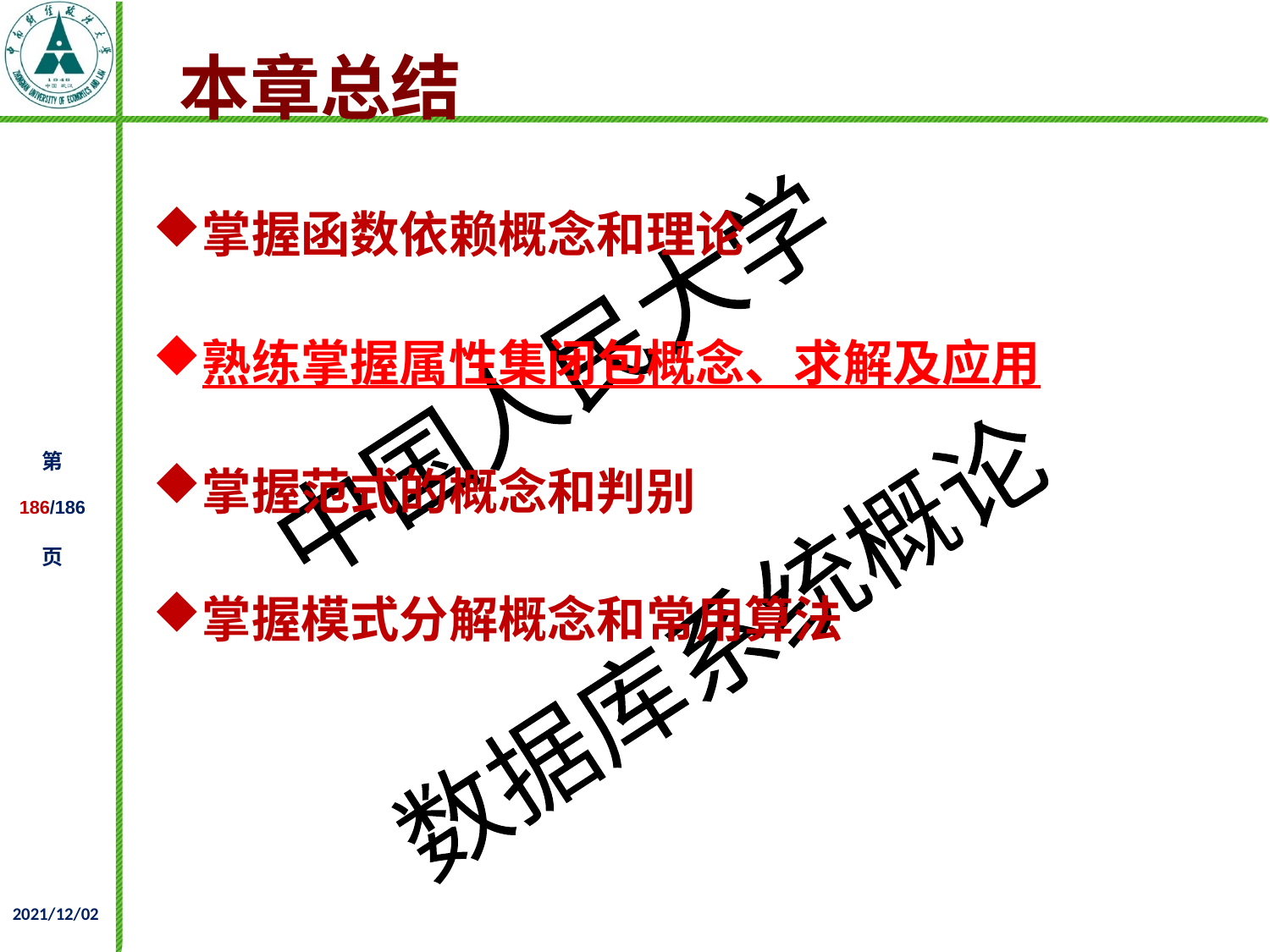

# 本章总结
掌握函数依赖概念和理论
熟练掌握属性集闭包概念、求解及应用
掌握范式的概念和判别
掌握模式分解概念和常用算法
2021/12/02